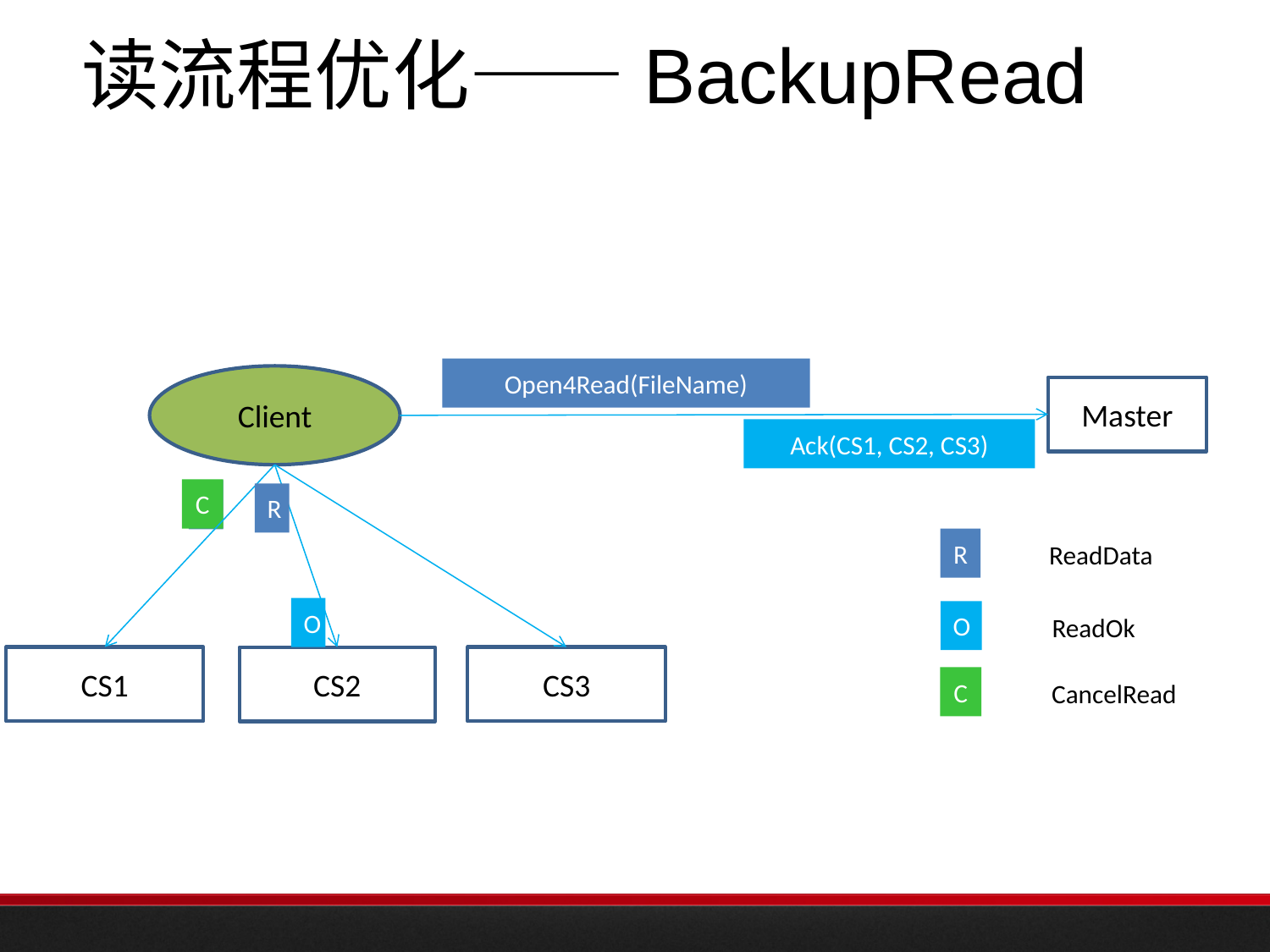

# 读流程优化——BackupRead
Open4Read(FileName)
Client
Master
Ack(CS1, CS2, CS3)
C
R
R
R
ReadData
O
O
ReadOk
CS1
CS3
CS2
C
CancelRead